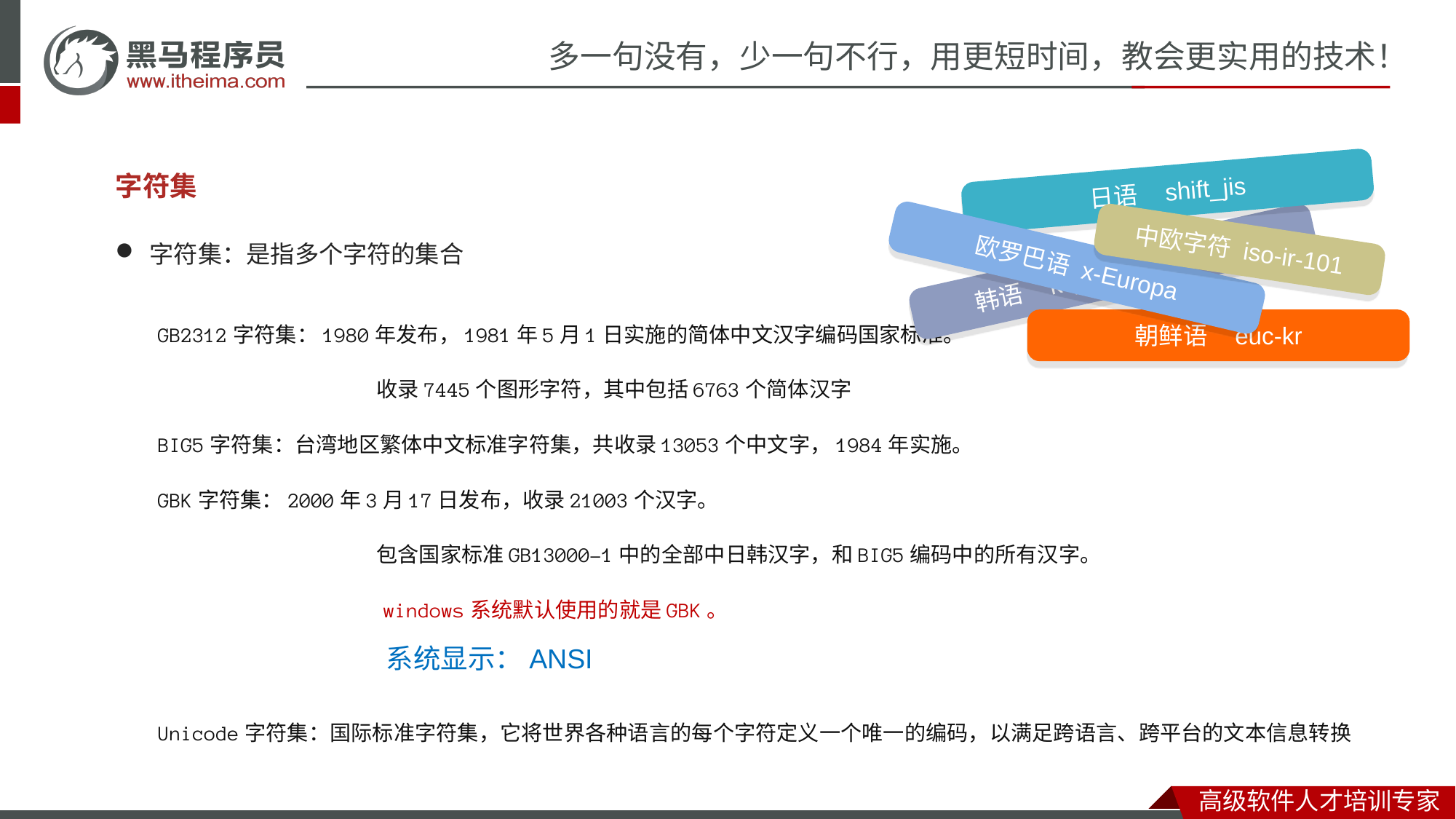

字符集
日语    shift_jis
字符集：是指多个字符的集合
中欧字符	iso-ir-101
欧罗巴语	x-Europa
韩语    ks_c_5601-1987
GB2312字符集：1980年发布，1981年5月1日实施的简体中文汉字编码国家标准。
		收录7445个图形字符，其中包括6763个简体汉字
BIG5字符集：台湾地区繁体中文标准字符集，共收录13053个中文字，1984年实施。
GBK字符集：2000年3月17日发布，收录21003个汉字。
		包含国家标准GB13000-1中的全部中日韩汉字，和BIG5编码中的所有汉字。
	          windows系统默认使用的就是GBK。
朝鲜语    euc-kr
系统显示：ANSI
Unicode字符集：国际标准字符集，它将世界各种语言的每个字符定义一个唯一的编码，以满足跨语言、跨平台的文本信息转换